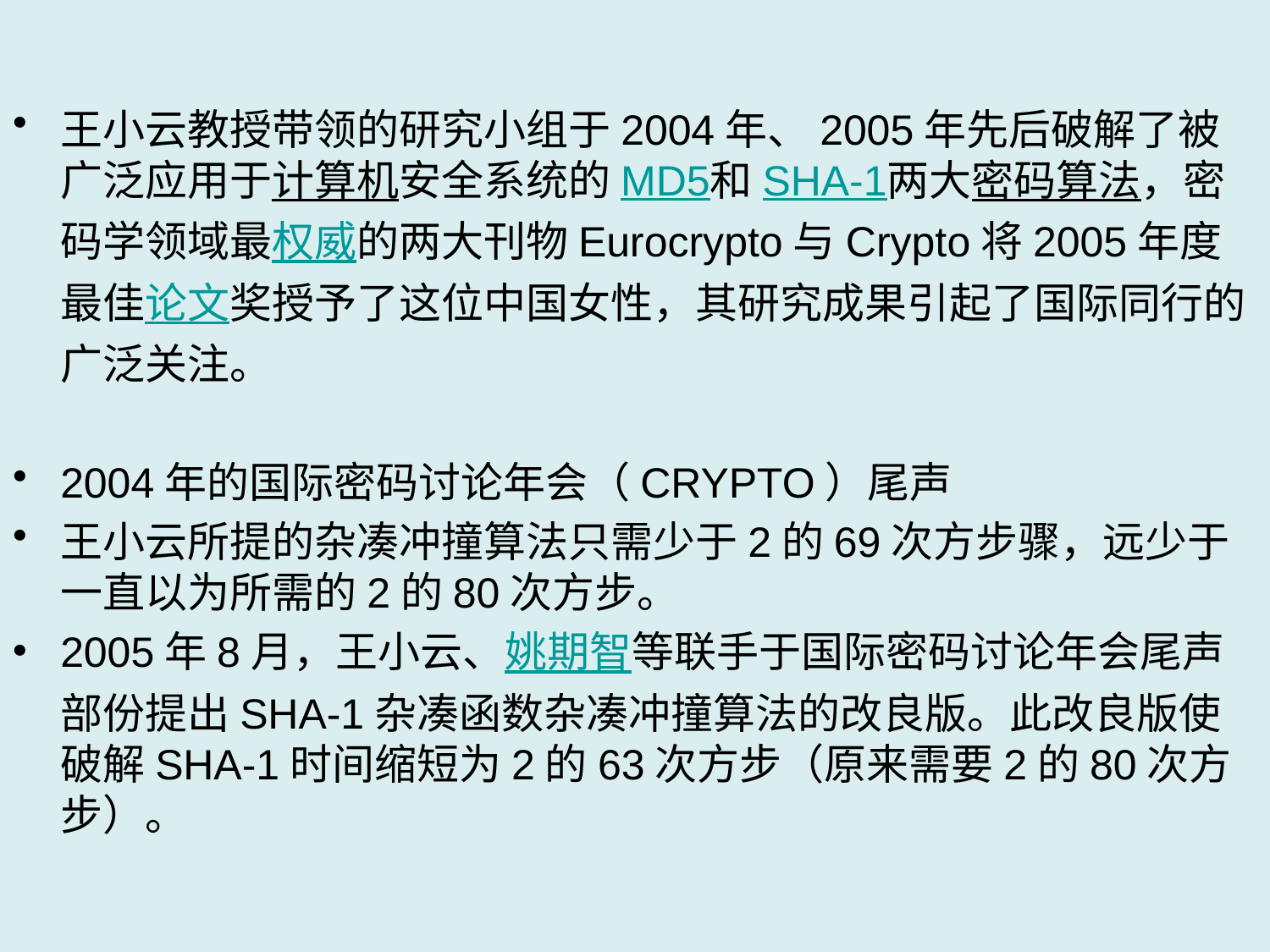

王小云教授带领的研究小组于2004年、2005年先后破解了被广泛应用于计算机安全系统的MD5和SHA-1两大密码算法，密码学领域最权威的两大刊物Eurocrypto与Crypto将2005年度最佳论文奖授予了这位中国女性，其研究成果引起了国际同行的广泛关注。

2004年的国际密码讨论年会（CRYPTO）尾声
王小云所提的杂凑冲撞算法只需少于2的69次方步骤，远少于一直以为所需的2的80次方步。
2005年8月，王小云、姚期智等联手于国际密码讨论年会尾声部份提出SHA-1杂凑函数杂凑冲撞算法的改良版。此改良版使破解SHA-1时间缩短为2的63次方步（原来需要2的80次方步）。